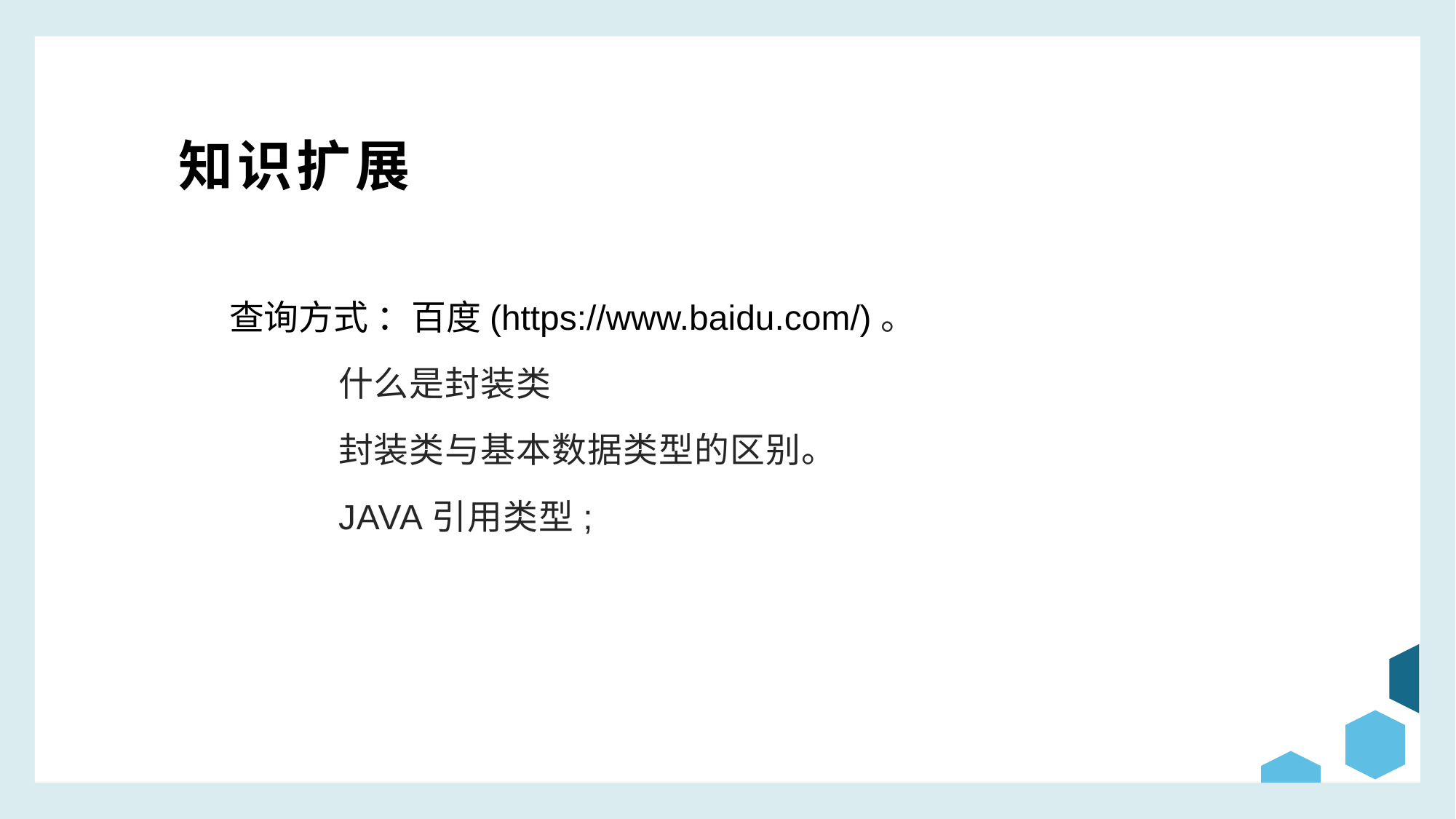

知识扩展
查询方式 ：百度(https://www.baidu.com/)。
	什么是封装类
	封装类与基本数据类型的区别。
	JAVA引用类型;